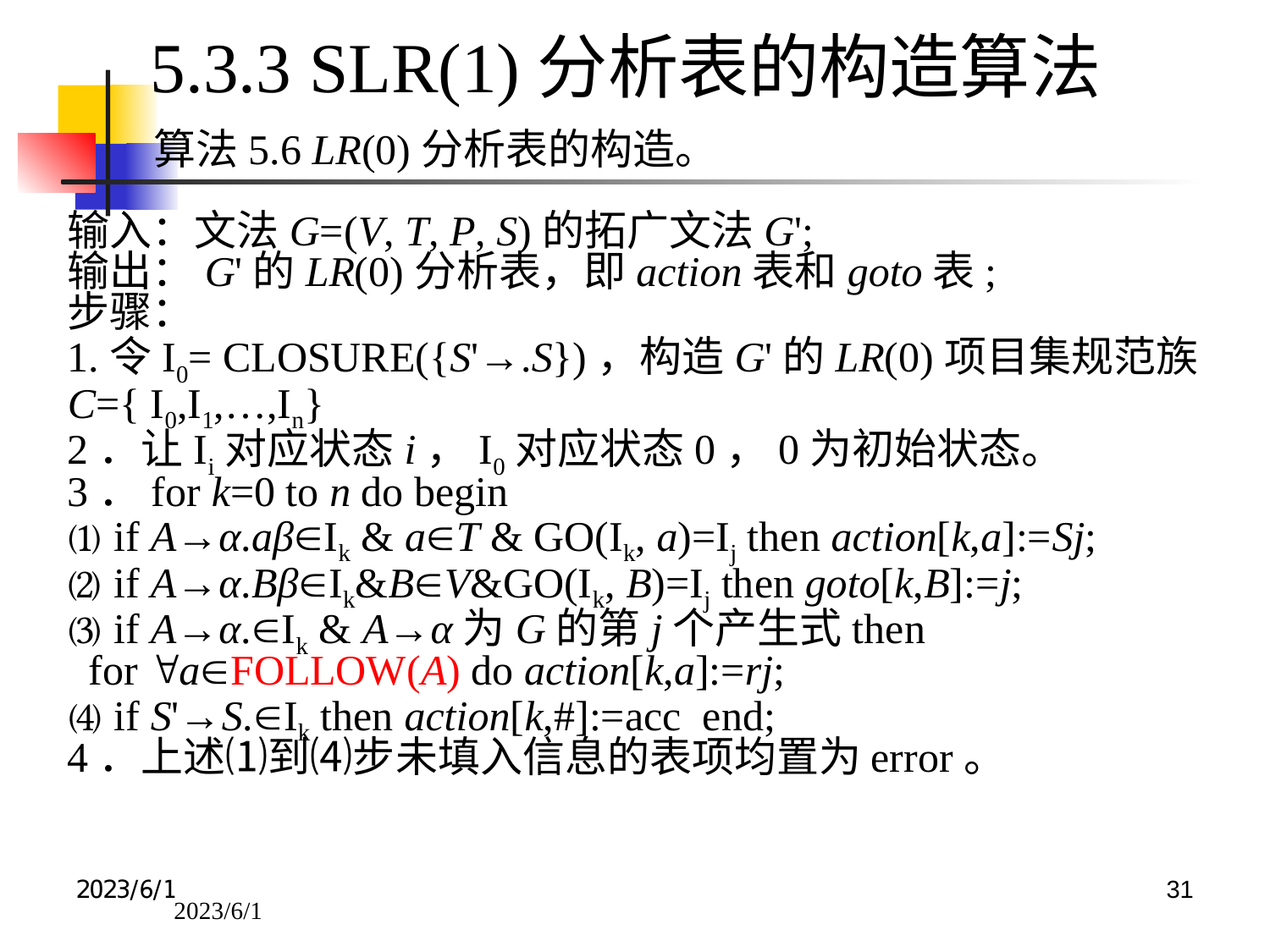

5.3.3 SLR(1)分析表的构造算法
        算法5.6 LR(0)分析表的构造。

输入：文法G=(V, T, P, S)的拓广文法G';
输出：G'的LR(0)分析表，即action表和goto表;
步骤：
1.令I0= CLOSURE({S'→.S})，构造G'的LR(0)项目集规范族C={ I0,I1,…,In}
2．让Ii对应状态i，I0对应状态0，0为初始状态。
3．for k=0 to n do begin
⑴ if A→α.aβ∈Ik & a∈T & GO(Ik, a)=Ij then action[k,a]:=Sj;
⑵ if A→α.Bβ∈Ik&B∈V&GO(Ik, B)=Ij then goto[k,B]:=j;
⑶ if A→α.∈Ik & A→α为G的第j个产生式then
  for ∀a∈FOLLOW(A) do action[k,a]:=rj;
⑷ if S'→S.∈Ik then action[k,#]:=acc  end;
4．上述⑴到⑷步未填入信息的表项均置为error。
2023/6/1
2023/6/1
31